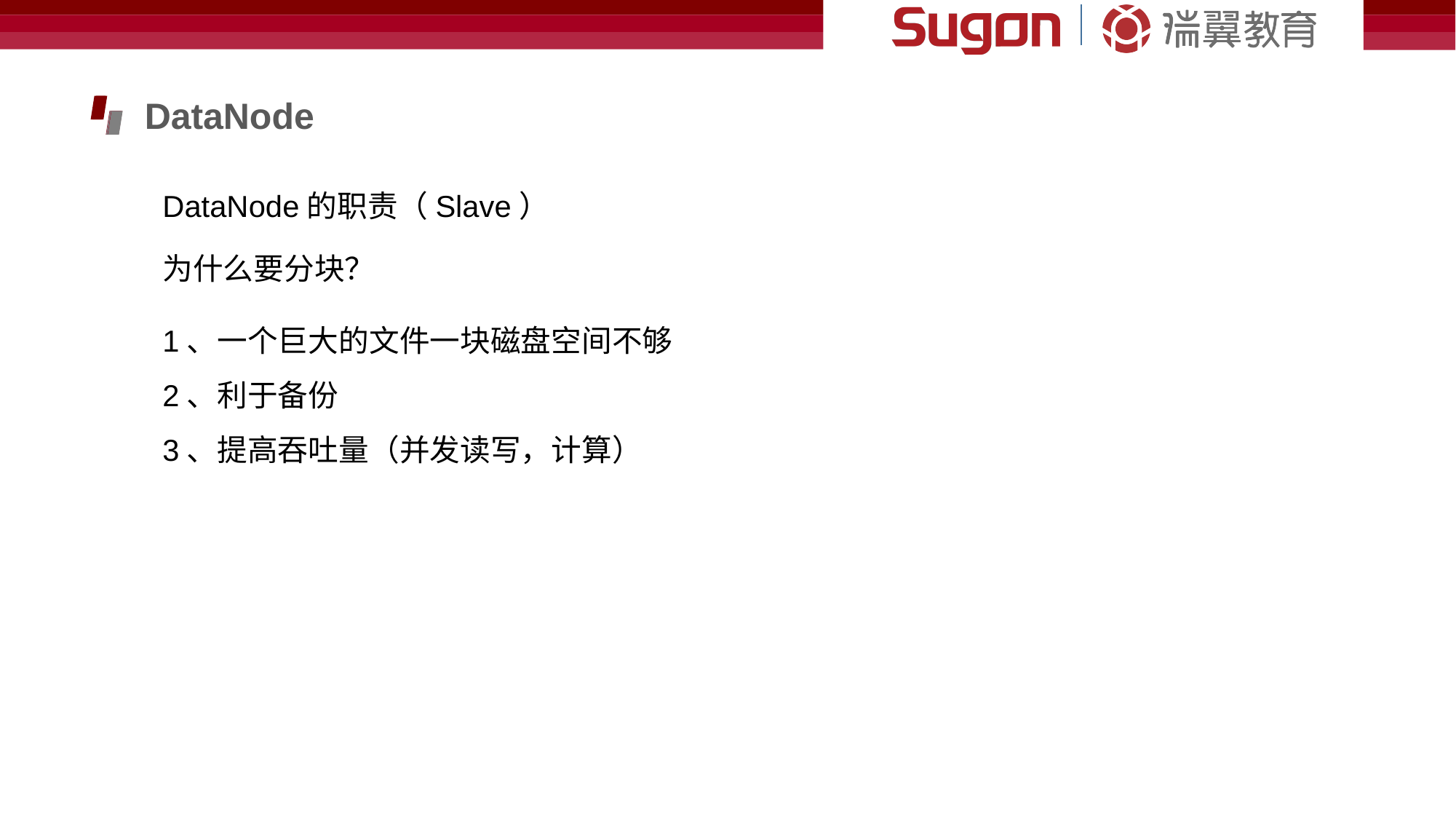

DataNode

DataNode的职责（Slave）
为什么要分块？
1、一个巨大的文件一块磁盘空间不够
2、利于备份
3、提高吞吐量（并发读写，计算）